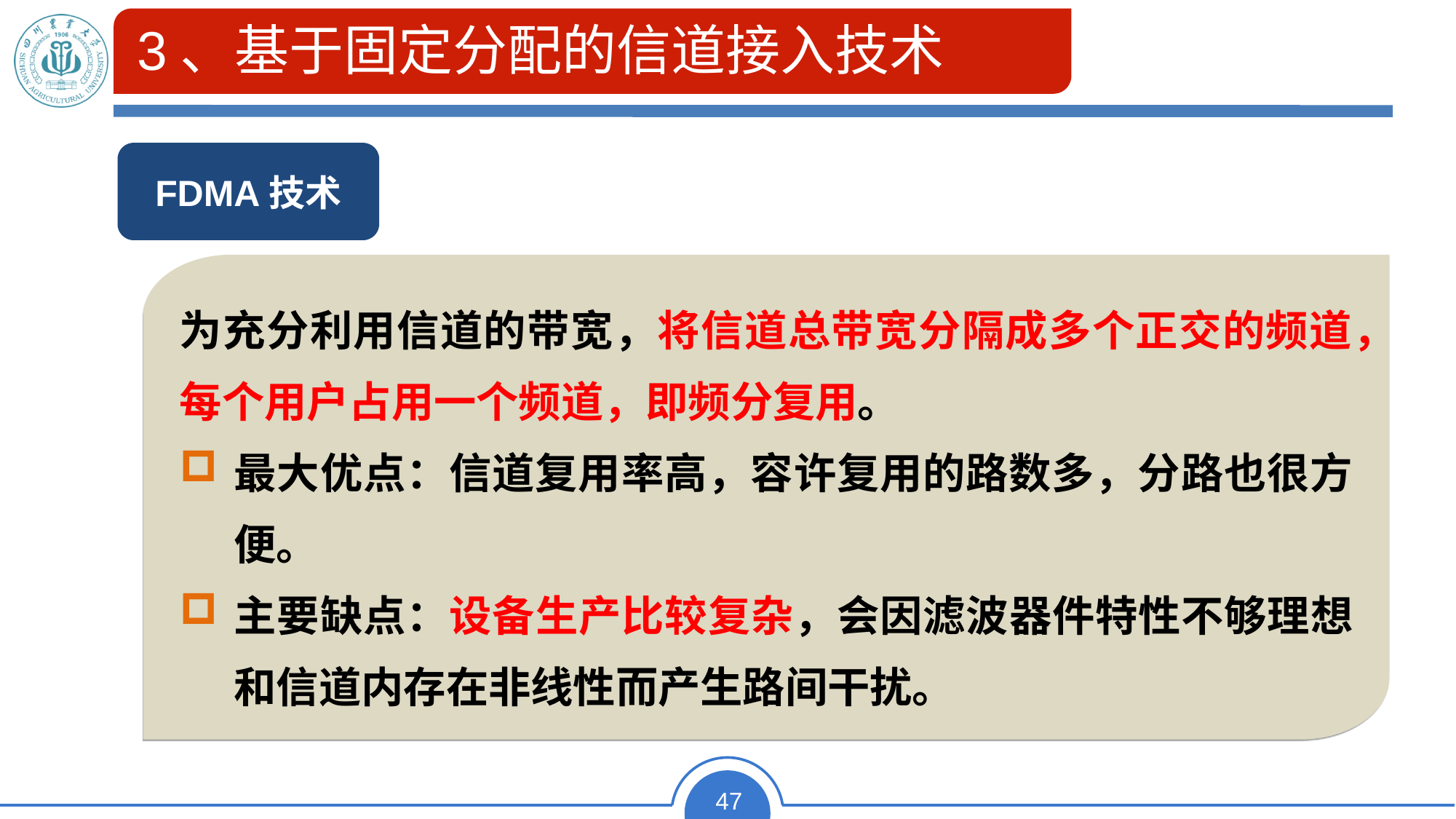

# 3、基于固定分配的信道接入技术
FDMA技术
为充分利用信道的带宽，将信道总带宽分隔成多个正交的频道，每个用户占用一个频道，即频分复用。
最大优点：信道复用率高，容许复用的路数多，分路也很方便。
主要缺点：设备生产比较复杂，会因滤波器件特性不够理想和信道内存在非线性而产生路间干扰。